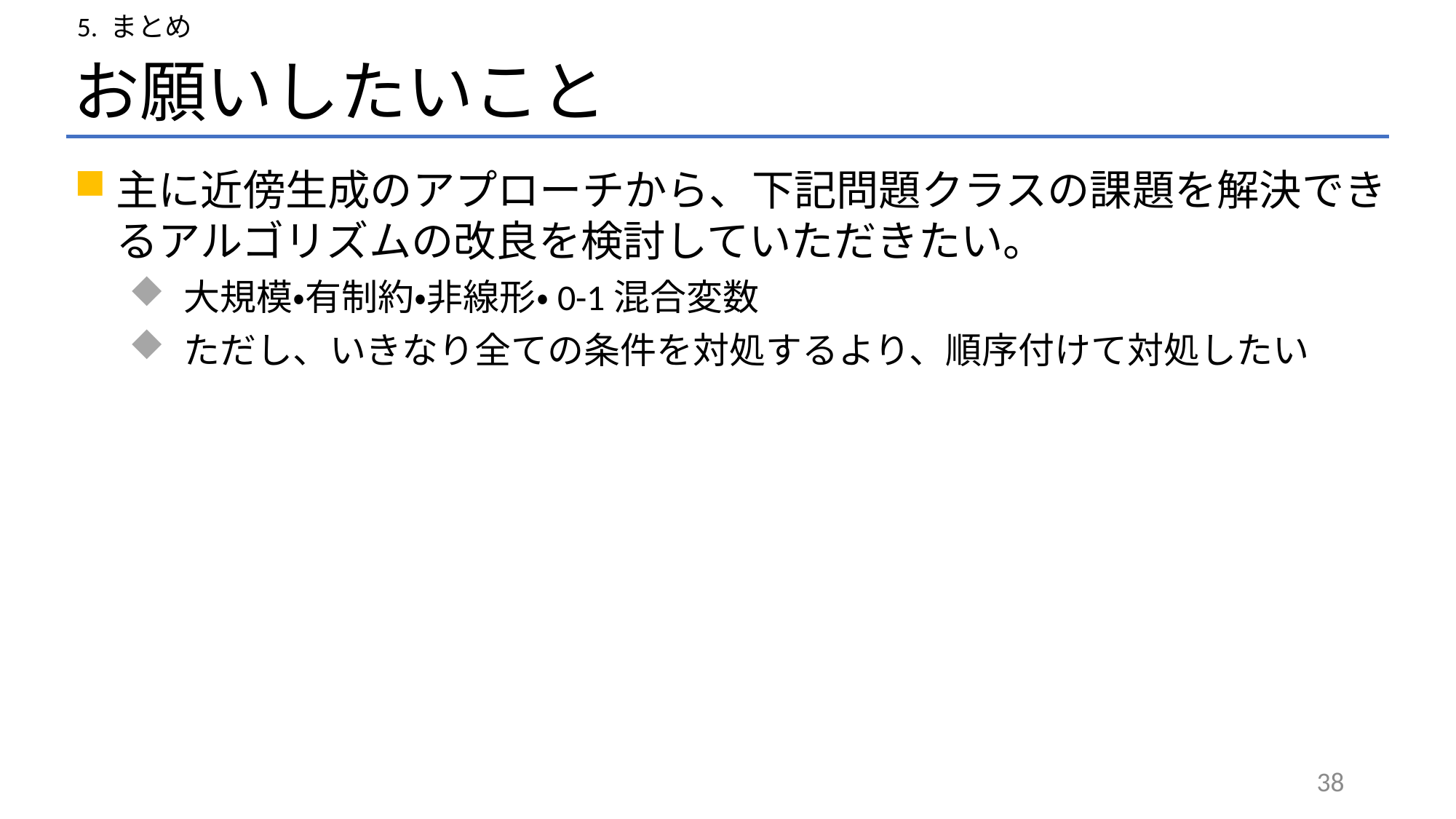

5. まとめ
# お願いしたいこと
主に近傍生成のアプローチから、下記問題クラスの課題を解決できるアルゴリズムの改良を検討していただきたい。
大規模・有制約・非線形・0-1混合変数
ただし、いきなり全ての条件を対処するより、順序付けて対処したい
38